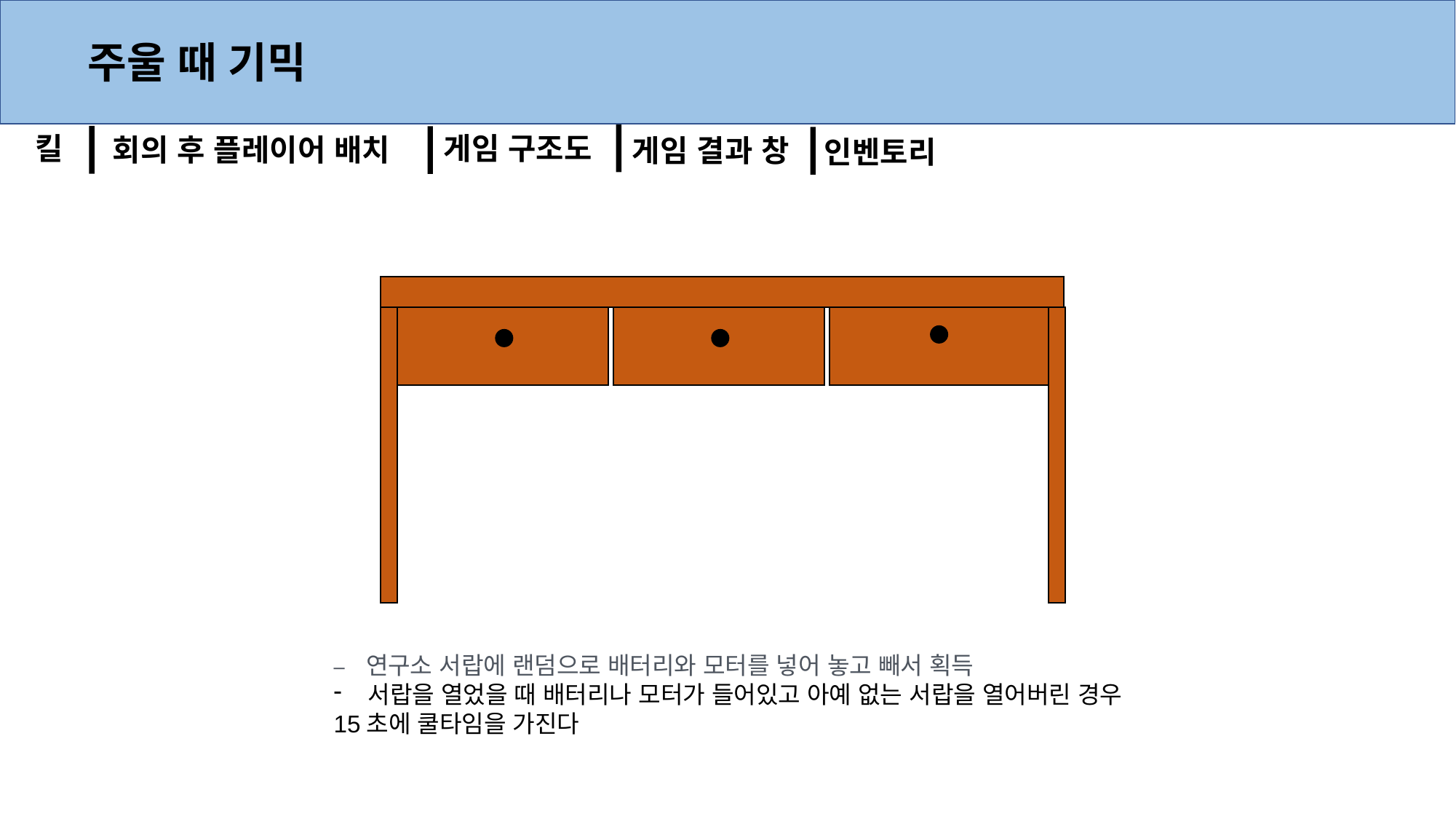

주울 때 기믹
킬

게임 구조도
회의 후 플레이어 배치

게임 결과 창

인벤토리

- 연구소 서랍에 랜덤으로 배터리와 모터를 넣어 놓고 빼서 획득
서랍을 열었을 때 배터리나 모터가 들어있고 아예 없는 서랍을 열어버린 경우
15초에 쿨타임을 가진다